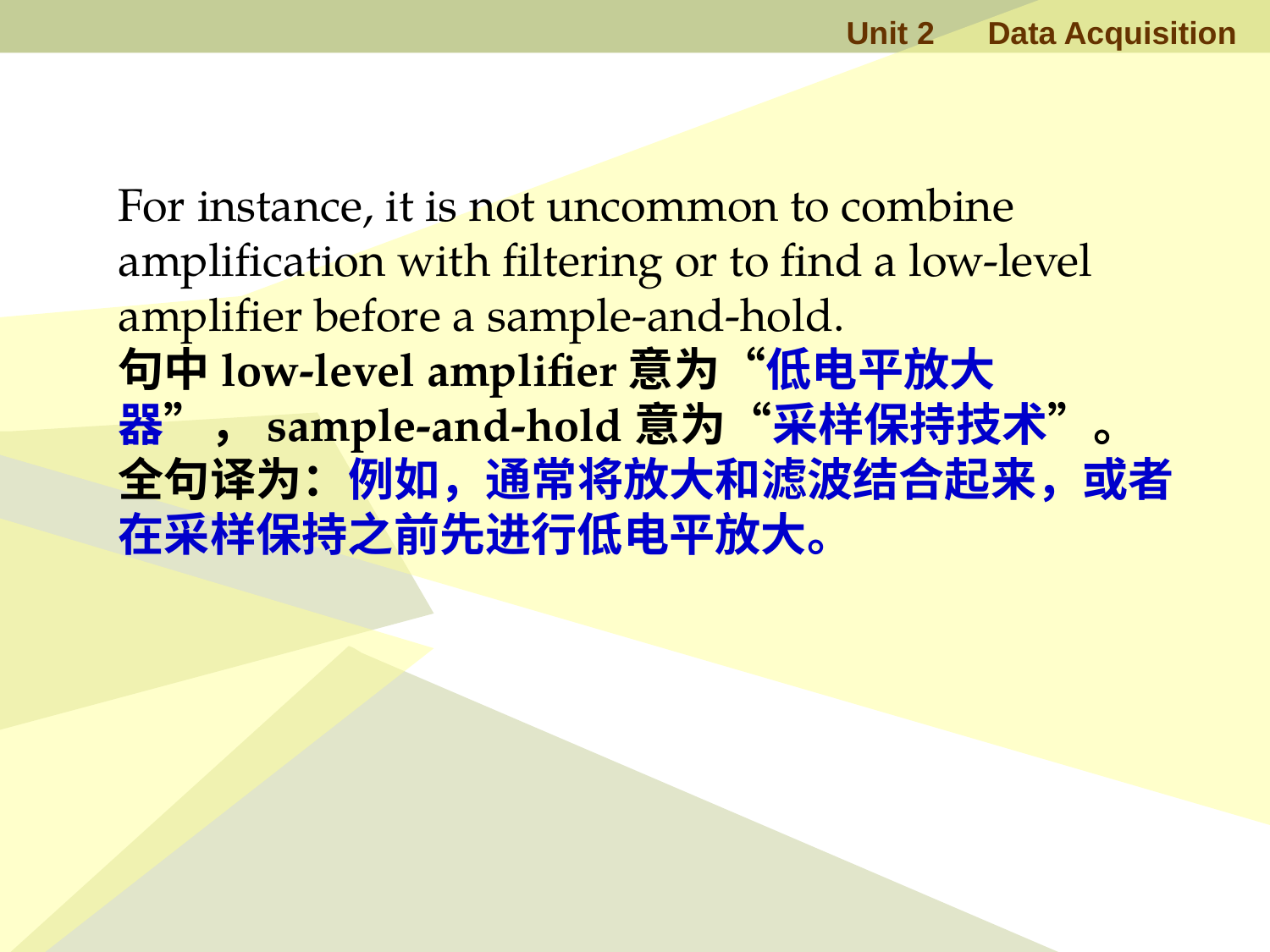

For instance, it is not uncommon to combine amplification with filtering or to find a low-level amplifier before a sample-and-hold.
句中low-level amplifier意为“低电平放大器”，sample-and-hold意为“采样保持技术”。
全句译为：例如，通常将放大和滤波结合起来，或者在采样保持之前先进行低电平放大。